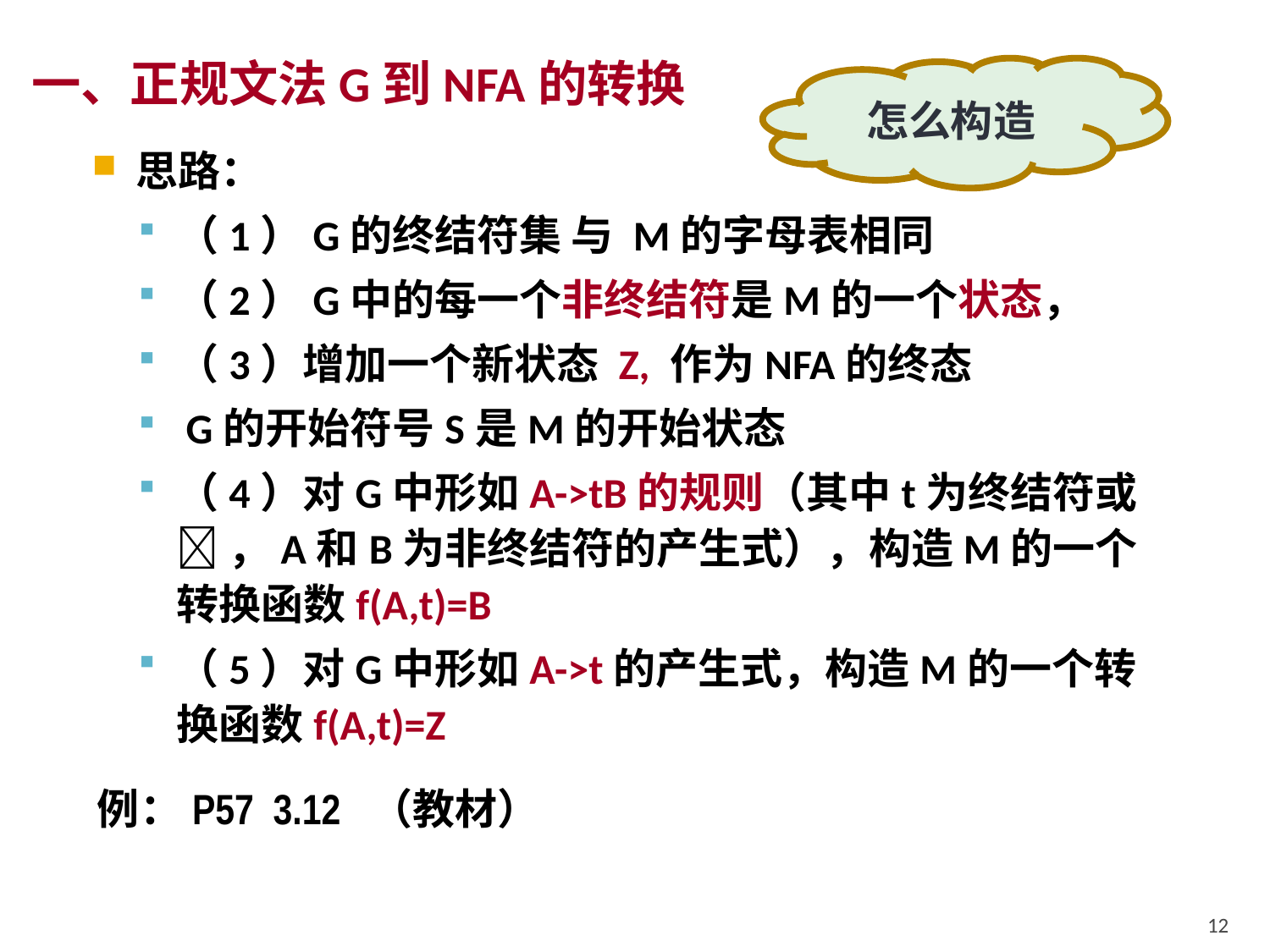

一、正规文法G到NFA的转换
怎么构造
思路：
（1）G的终结符集 与 M的字母表相同
（2）G中的每一个非终结符是M的一个状态，
（3）增加一个新状态 Z, 作为NFA的终态
 G的开始符号S是M的开始状态
（4）对G中形如A->tB的规则（其中t为终结符或ε ，A和B为非终结符的产生式），构造M的一个转换函数f(A,t)=B
（5）对G中形如A->t的产生式，构造M的一个转换函数f(A,t)=Z
例：P57  3.12  （教材）
12